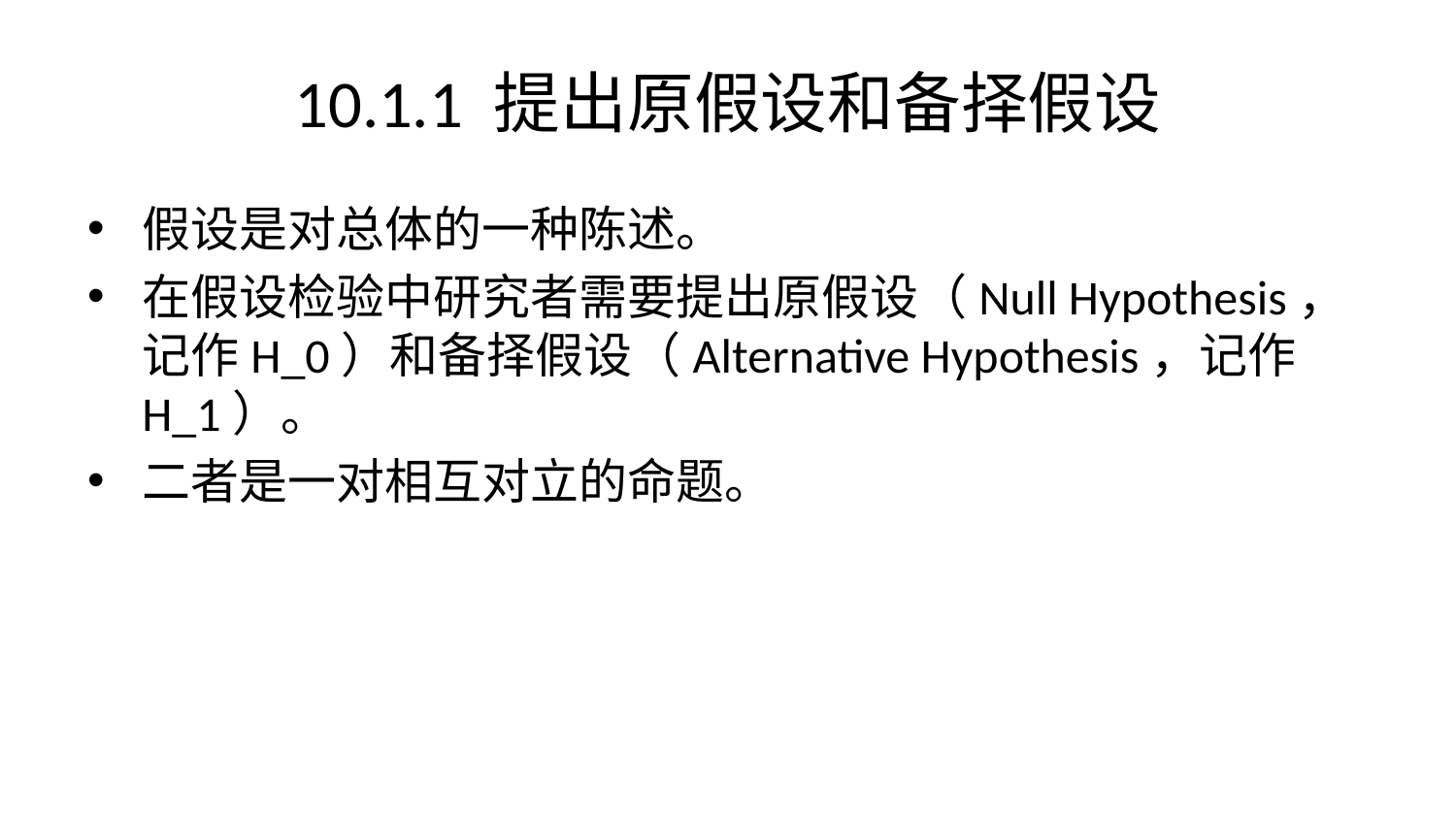

# 10.1.1 提出原假设和备择假设
假设是对总体的一种陈述。
在假设检验中研究者需要提出原假设（Null Hypothesis，记作H_0）和备择假设（Alternative Hypothesis，记作H_1）。
二者是一对相互对立的命题。